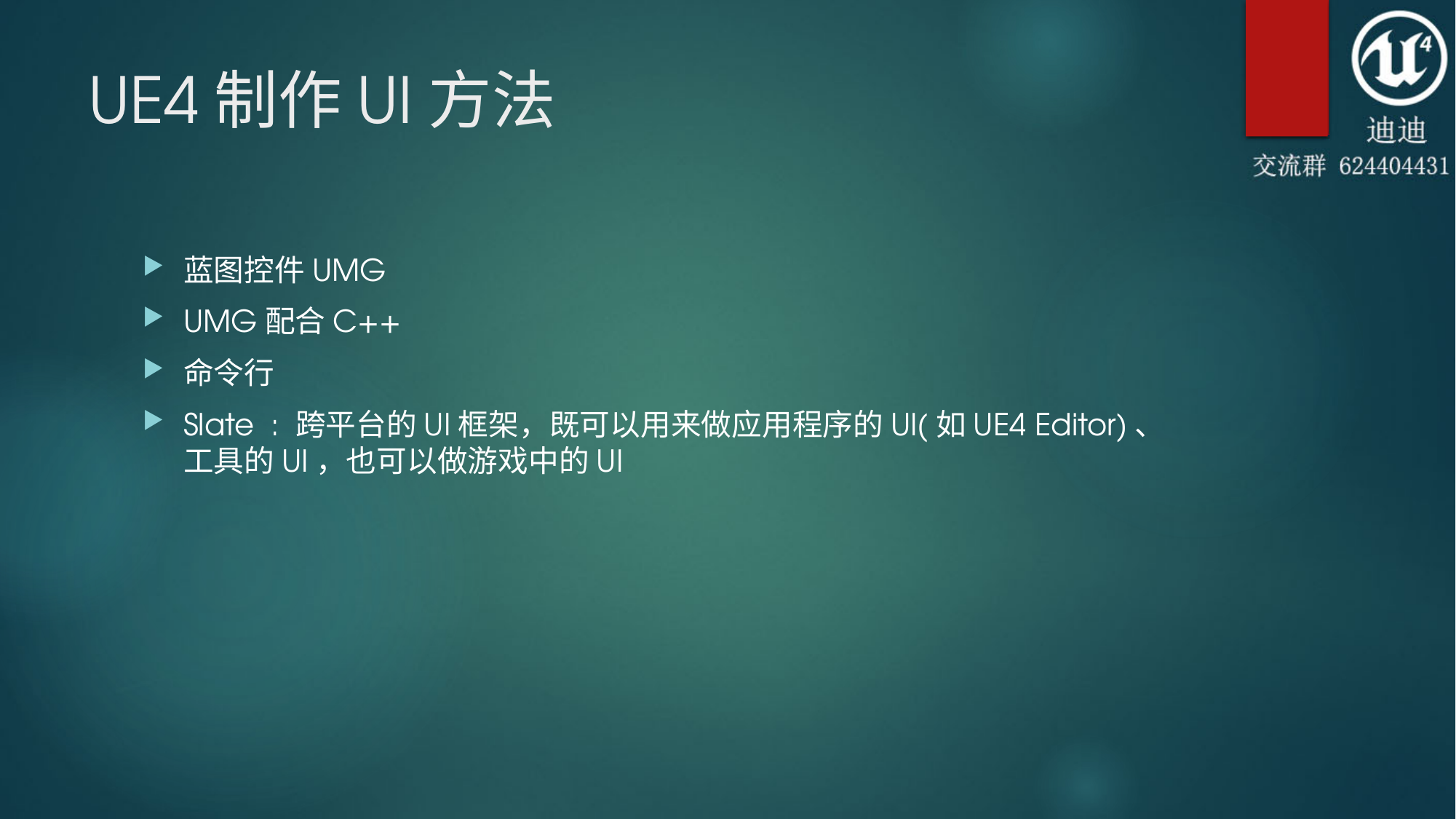

# UE4制作UI方法
蓝图控件UMG
UMG配合C++
命令行
Slate  : 跨平台的UI框架，既可以用来做应用程序的UI(如UE4 Editor)、工具的UI，也可以做游戏中的UI